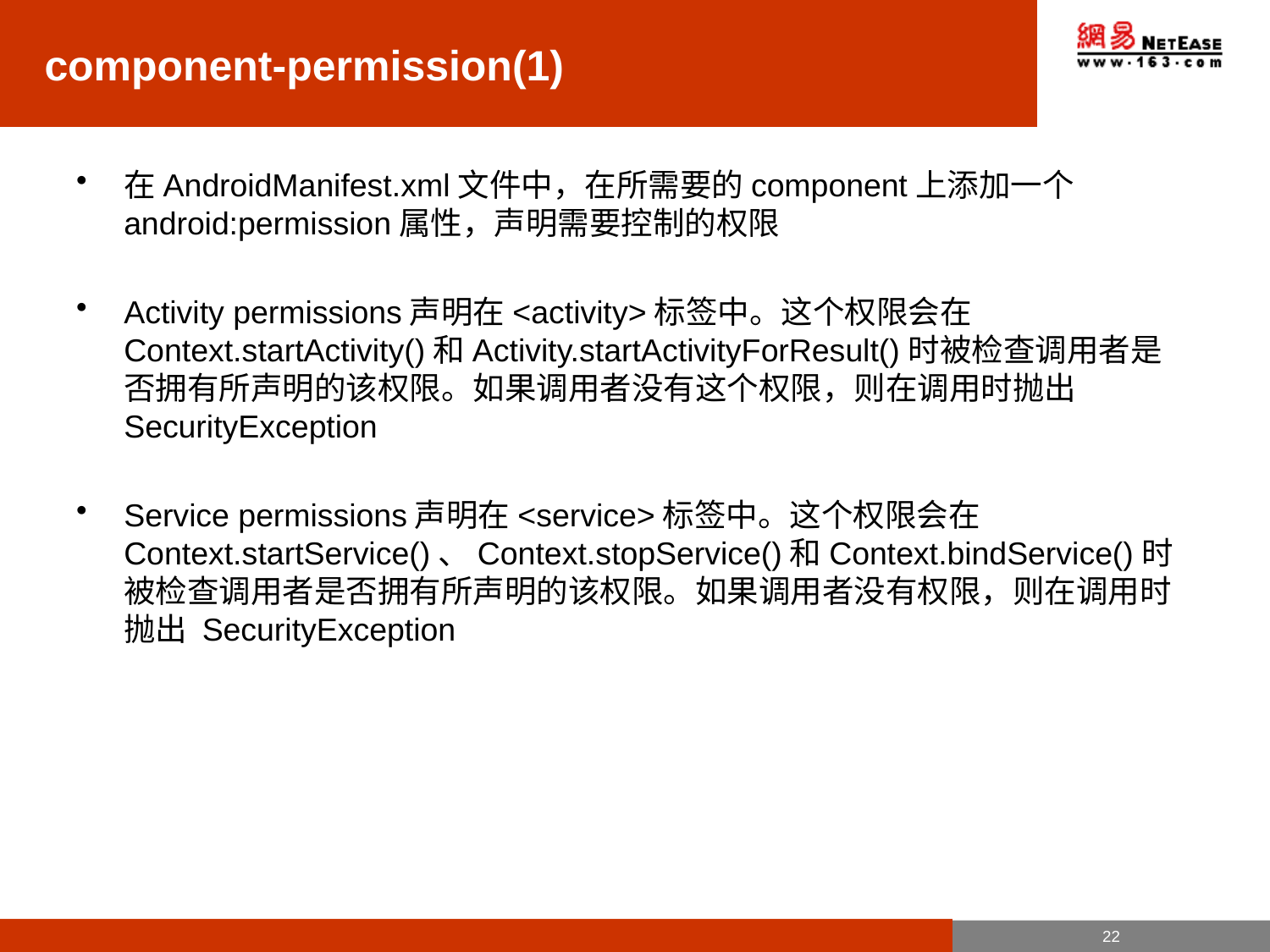

# component-permission(1)
在AndroidManifest.xml文件中，在所需要的component上添加一个android:permission属性，声明需要控制的权限

Activity permissions声明在<activity>标签中。这个权限会在 Context.startActivity()和Activity.startActivityForResult()时被检查调用者是否拥有所声明的该权限。如果调用者没有这个权限，则在调用时抛出SecurityException

Service permissions声明在<service>标签中。这个权限会在 Context.startService()、Context.stopService()和Context.bindService()时被检查调用者是否拥有所声明的该权限。如果调用者没有权限，则在调用时抛出 SecurityException

22